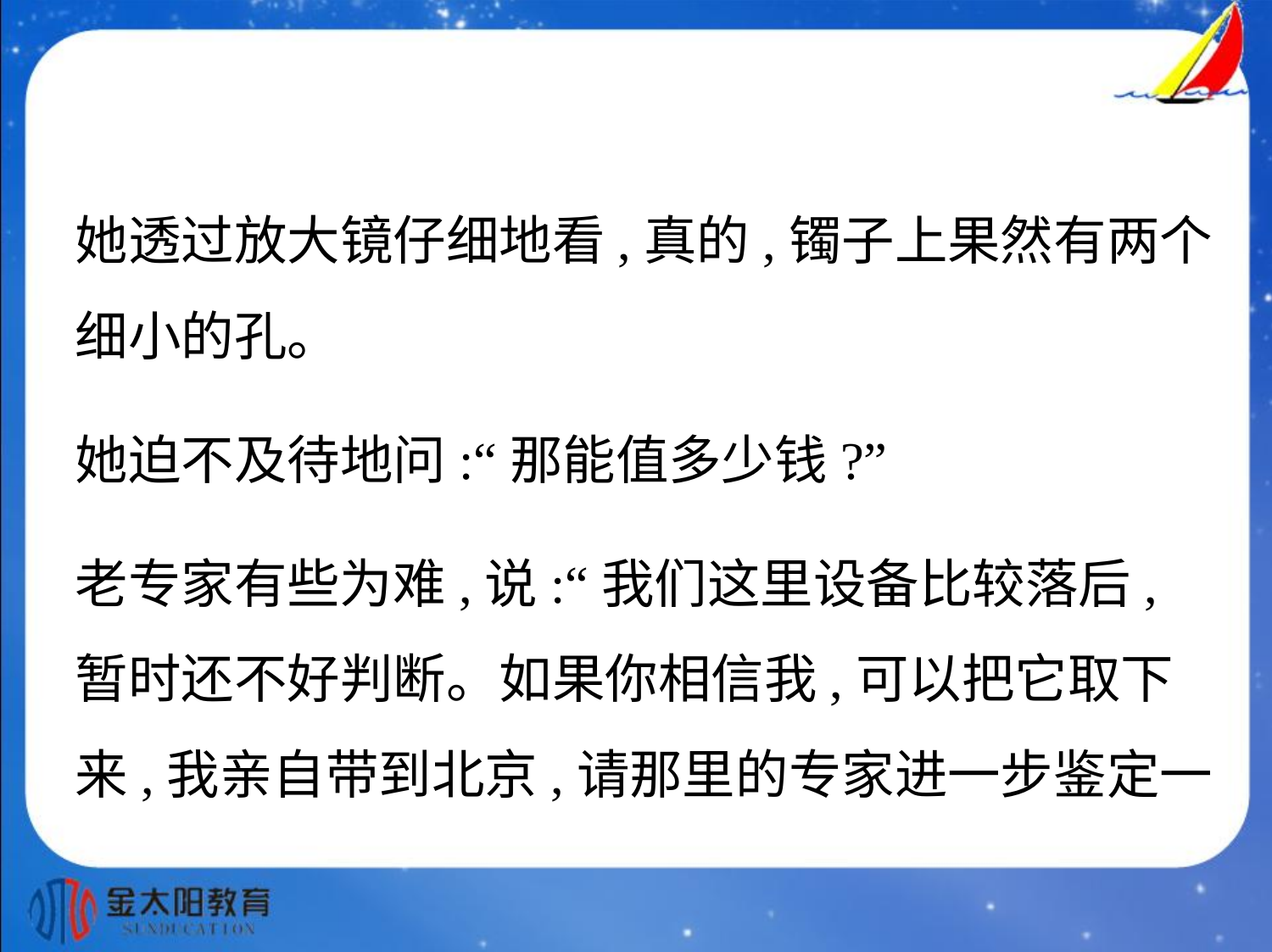

她透过放大镜仔细地看,真的,镯子上果然有两个
细小的孔。
她迫不及待地问:“那能值多少钱?”
老专家有些为难,说:“我们这里设备比较落后,
暂时还不好判断。如果你相信我,可以把它取下
来,我亲自带到北京,请那里的专家进一步鉴定一